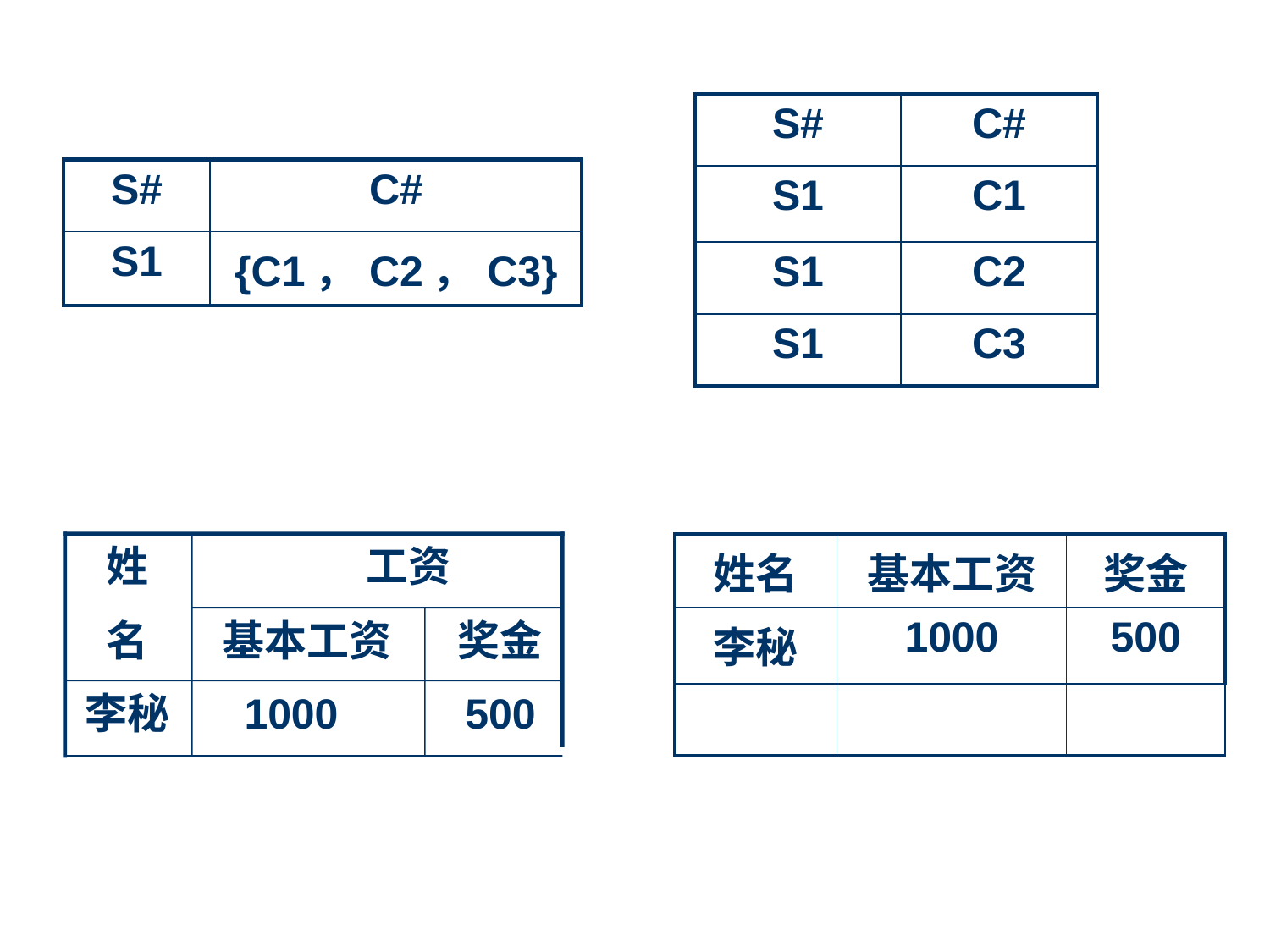

| S# | C# |
| --- | --- |
| S1 | C1 |
| S1 | C2 |
| S1 | C3 |
| S# | C# |
| --- | --- |
| S1 | {C1，C2，C3} |
姓

        工资

名
基本工资

奖金
李秘

1000

500

| 姓名 | 基本工资 | 奖金 |
| --- | --- | --- |
| 李秘 | 1000 | 500 |
|  |  |  |